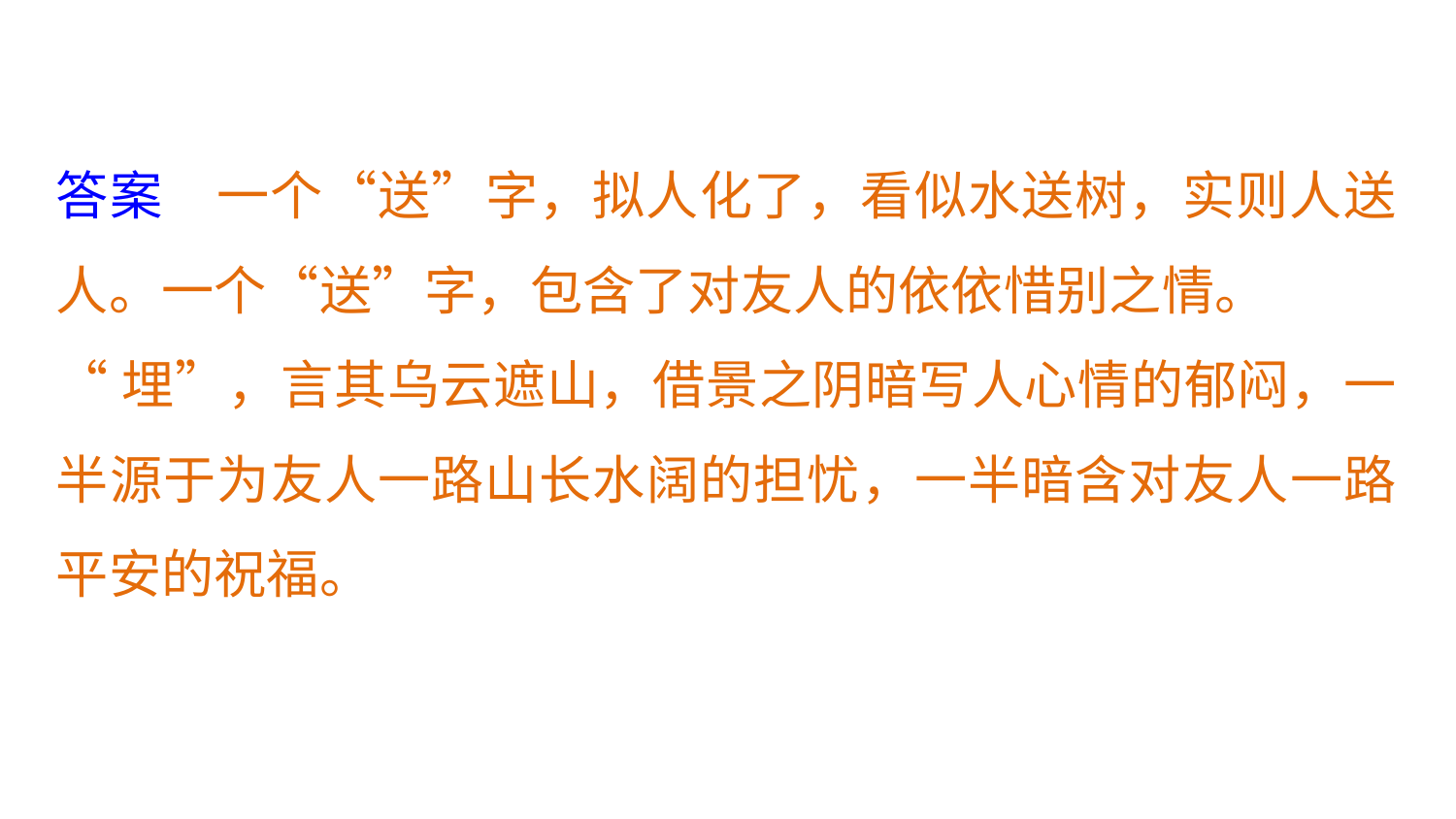

答案　一个“送”字，拟人化了，看似水送树，实则人送人。一个“送”字，包含了对友人的依依惜别之情。
“埋”，言其乌云遮山，借景之阴暗写人心情的郁闷，一半源于为友人一路山长水阔的担忧，一半暗含对友人一路平安的祝福。